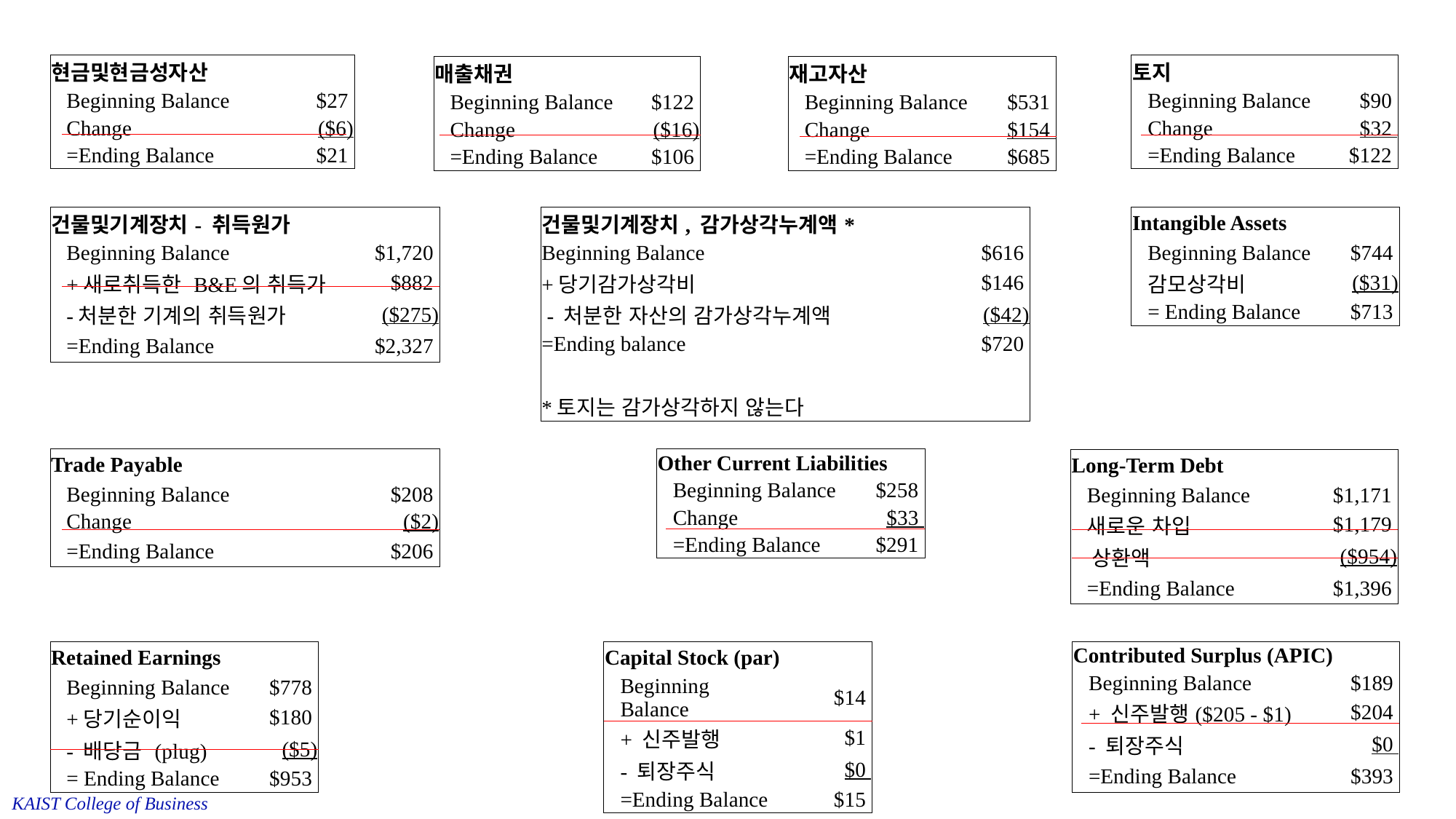

| 현금및현금성자산 |  |  |
| --- | --- | --- |
| Beginning Balance |  | $27 |
| Change |  | ($6) |
| =Ending Balance |  | $21 |
| 토지 |  |  |
| --- | --- | --- |
| Beginning Balance |  | $90 |
| Change |  | $32 |
| =Ending Balance |  | $122 |
| 매출채권 |  |
| --- | --- |
| Beginning Balance | $122 |
| Change | ($16) |
| =Ending Balance | $106 |
| 재고자산 |  |  |
| --- | --- | --- |
| Beginning Balance |  | $531 |
| Change |  | $154 |
| =Ending Balance |  | $685 |
| 건물및기계장치- 취득원가 |  |  |
| --- | --- | --- |
| Beginning Balance |  | $1,720 |
| +새로취득한 B&E의 취득가 |  | $882 |
| -처분한 기계의 취득원가 |  | ($275) |
| =Ending Balance |  | $2,327 |
| 건물및기계장치, 감가상각누계액\* |  |  |  |  |
| --- | --- | --- | --- | --- |
| Beginning Balance |  |  |  | $616 |
| +당기감가상각비 |  |  |  | $146 |
| - 처분한 자산의 감가상각누계액 |  |  |  | ($42) |
| =Ending balance |  |  |  | $720 |
|  |  |  |  |  |
| \*토지는 감가상각하지 않는다 |  |  |  |  |
| Intangible Assets |  |  |
| --- | --- | --- |
| Beginning Balance |  | $744 |
| 감모상각비 |  | ($31) |
| = Ending Balance |  | $713 |
| Trade Payable |  |  |  |
| --- | --- | --- | --- |
| Beginning Balance |  |  | $208 |
| Change |  |  | ($2) |
| =Ending Balance |  |  | $206 |
| Other Current Liabilities |  |  |
| --- | --- | --- |
| Beginning Balance |  | $258 |
| Change |  | $33 |
| =Ending Balance |  | $291 |
| Long-Term Debt |  |  |
| --- | --- | --- |
| Beginning Balance |  | $1,171 |
| 새로운 차입 |  | $1,179 |
| 상환액 |  | ($954) |
| =Ending Balance |  | $1,396 |
| Retained Earnings |  |  |
| --- | --- | --- |
| Beginning Balance |  | $778 |
| +당기순이익 |  | $180 |
| - 배당금 (plug) |  | ($5) |
| = Ending Balance |  | $953 |
| Capital Stock (par) |  |  |
| --- | --- | --- |
| Beginning Balance |  | $14 |
| + 신주발행 |  | $1 |
| - 퇴장주식 |  | $0 |
| =Ending Balance |  | $15 |
| Contributed Surplus (APIC) |  |  |
| --- | --- | --- |
| Beginning Balance |  | $189 |
| + 신주발행($205 - $1) |  | $204 |
| - 퇴장주식 |  | $0 |
| =Ending Balance |  | $393 |